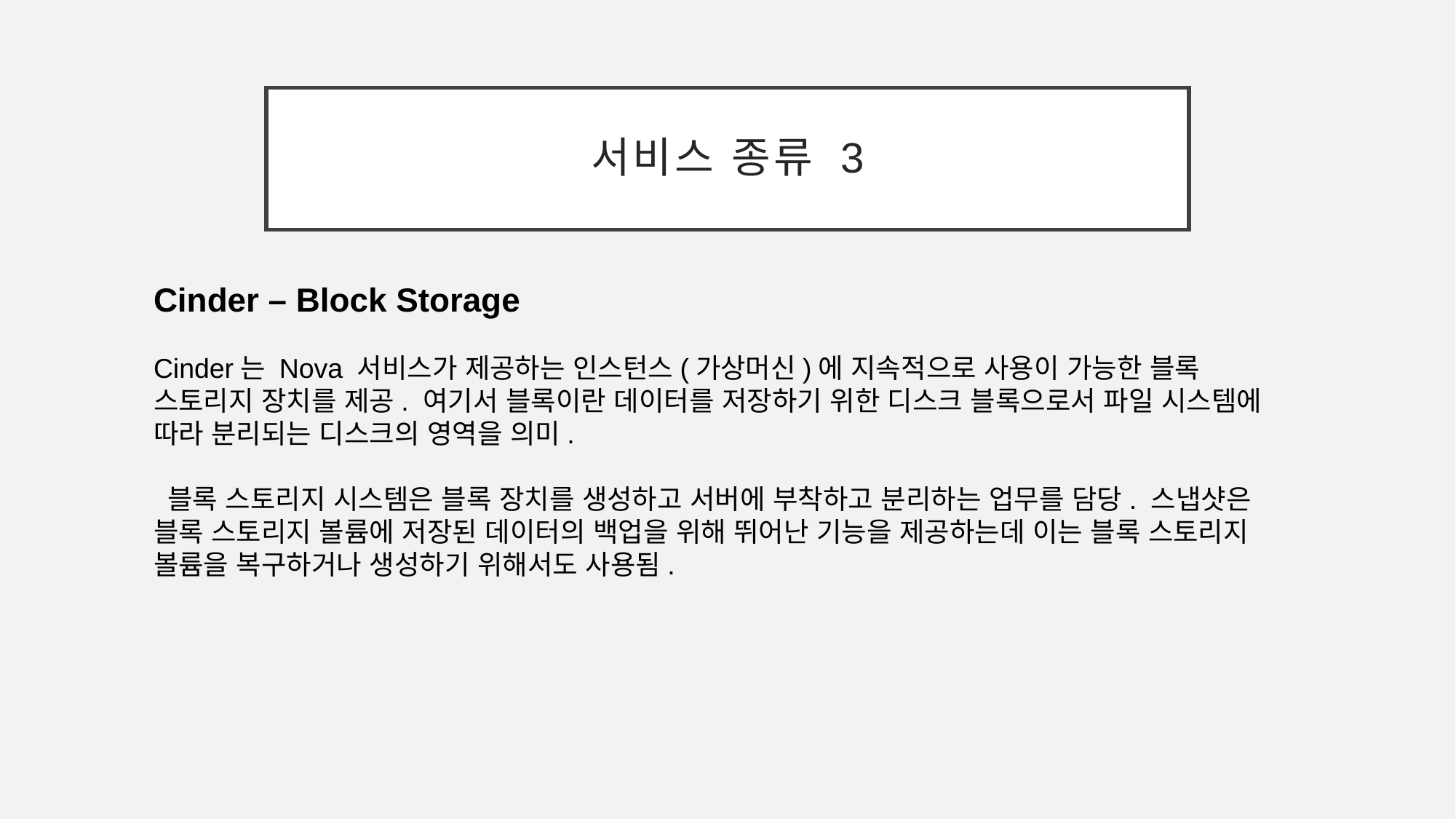

# 서비스 종류 3
Cinder – Block Storage

Cinder는 Nova 서비스가 제공하는 인스턴스(가상머신)에 지속적으로 사용이 가능한 블록 스토리지 장치를 제공. 여기서 블록이란 데이터를 저장하기 위한 디스크 블록으로서 파일 시스템에 따라 분리되는 디스크의 영역을 의미.

 블록 스토리지 시스템은 블록 장치를 생성하고 서버에 부착하고 분리하는 업무를 담당. 스냅샷은 블록 스토리지 볼륨에 저장된 데이터의 백업을 위해 뛰어난 기능을 제공하는데 이는 블록 스토리지 볼륨을 복구하거나 생성하기 위해서도 사용됨.